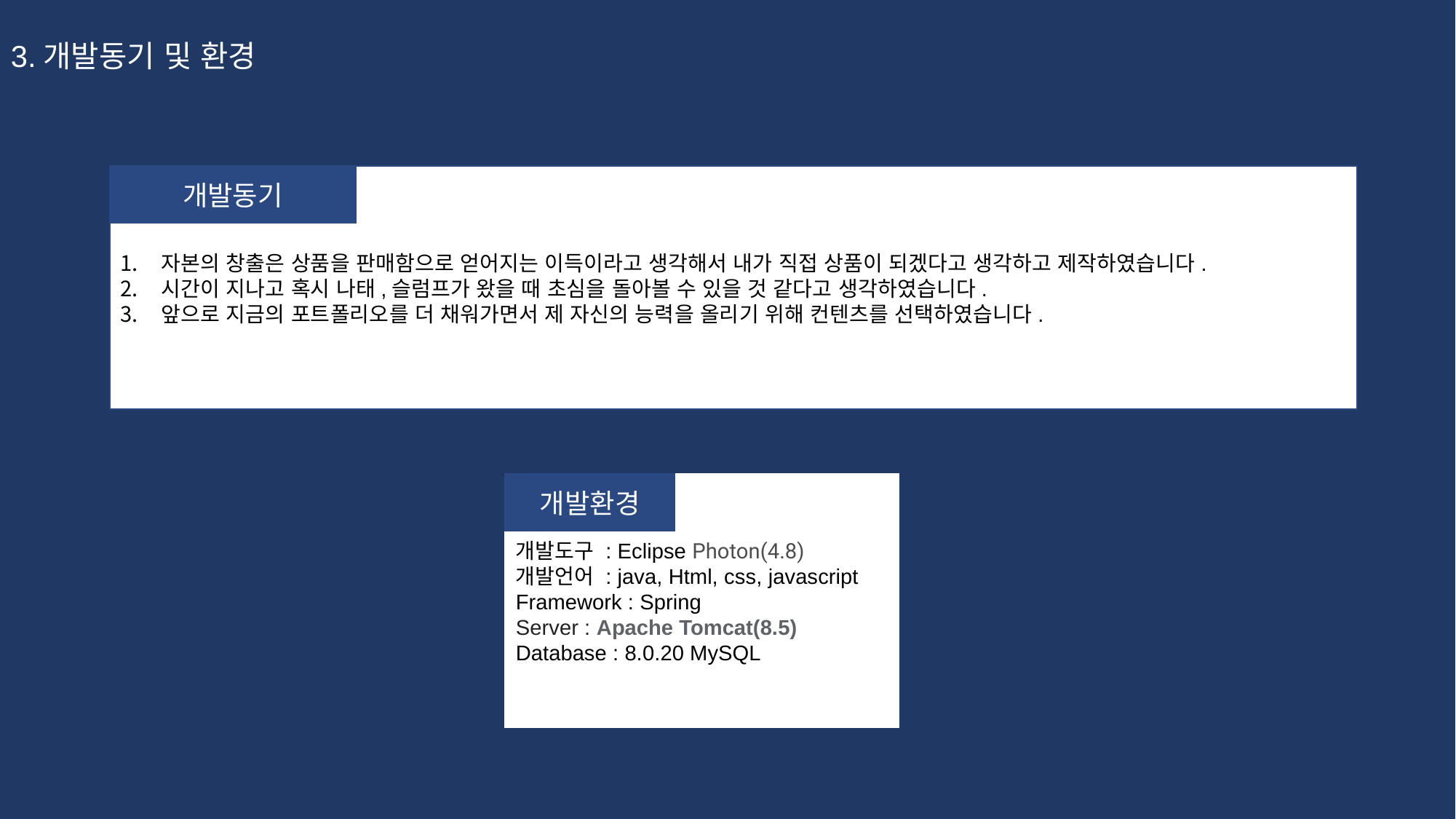

3.개발동기 및 환경
자본의 창출은 상품을 판매함으로 얻어지는 이득이라고 생각해서 내가 직접 상품이 되겠다고 생각하고 제작하였습니다.
시간이 지나고 혹시 나태,슬럼프가 왔을 때 초심을 돌아볼 수 있을 것 같다고 생각하였습니다.
앞으로 지금의 포트폴리오를 더 채워가면서 제 자신의 능력을 올리기 위해 컨텐츠를 선택하였습니다.
개발동기
개발도구 : Eclipse Photon(4.8)
개발언어 : java, Html, css, javascript
Framework : Spring
Server : Apache Tomcat(8.5)
Database : 8.0.20 MySQL
개발환경